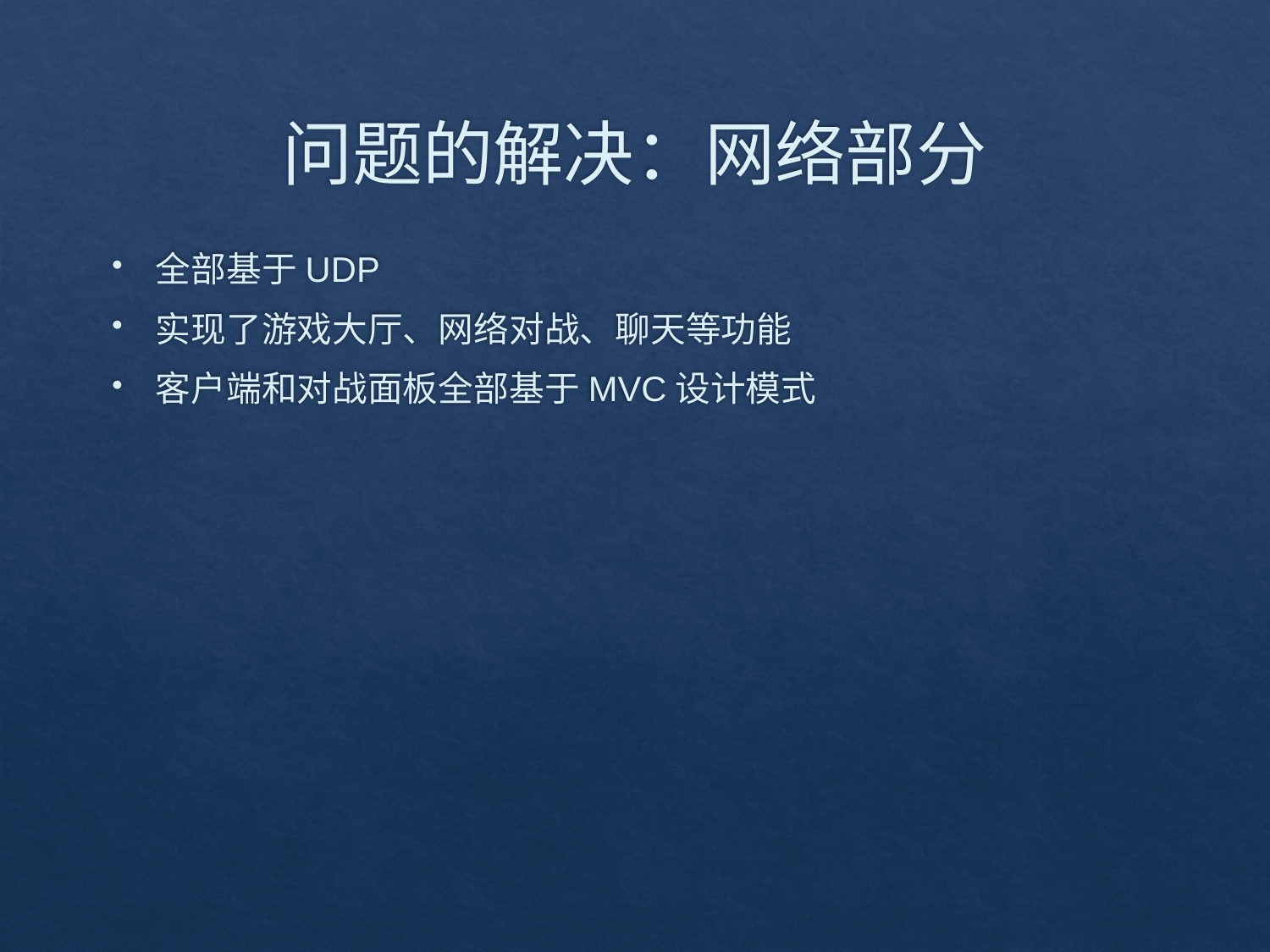

# 问题的解决：网络部分
全部基于UDP
实现了游戏大厅、网络对战、聊天等功能
客户端和对战面板全部基于MVC设计模式